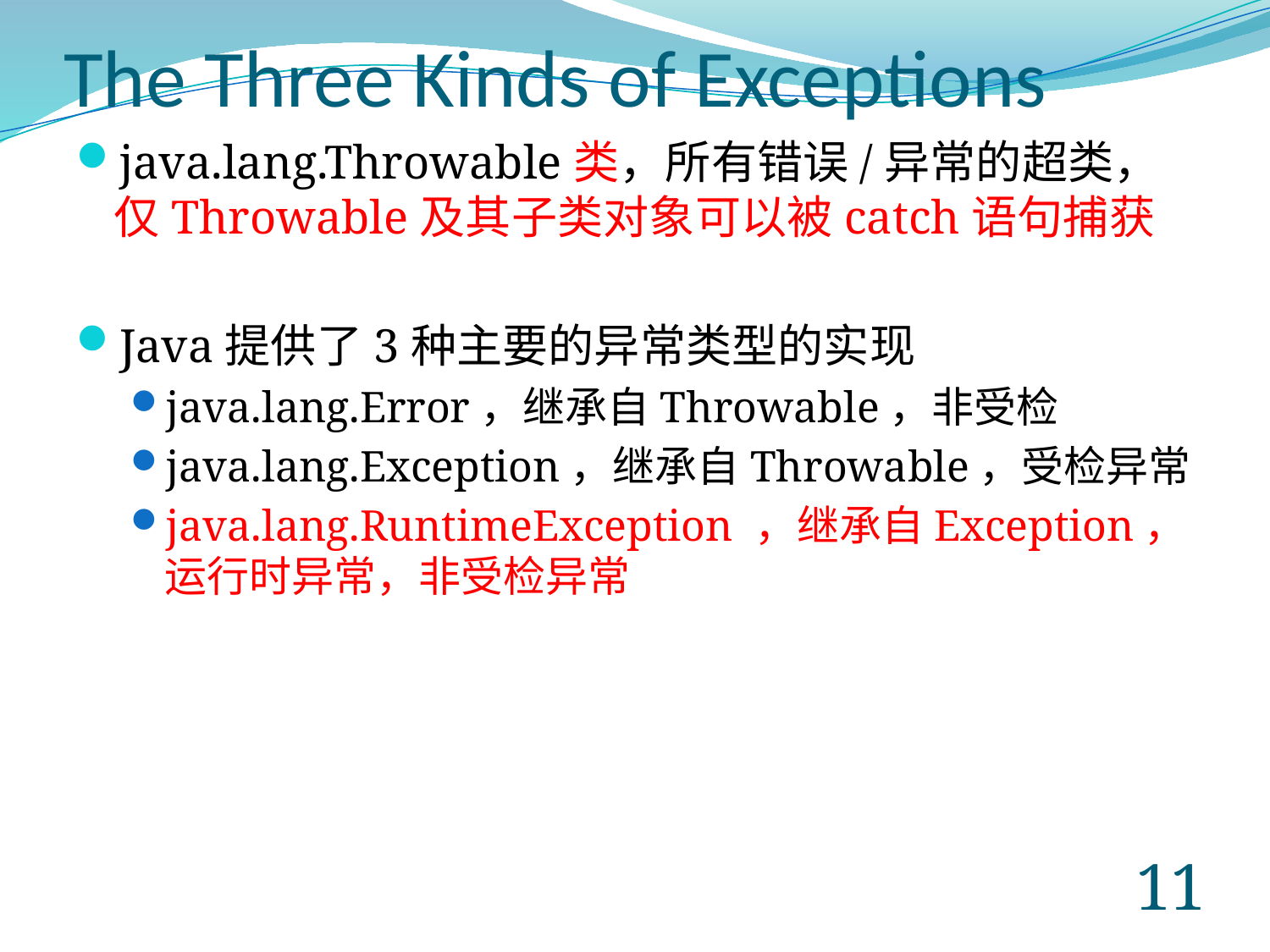

# The Three Kinds of Exceptions
java.lang.Throwable类，所有错误/异常的超类，仅Throwable及其子类对象可以被catch语句捕获

Java提供了3种主要的异常类型的实现
java.lang.Error，继承自Throwable，非受检
java.lang.Exception，继承自Throwable，受检异常
java.lang.RuntimeException ，继承自Exception，运行时异常，非受检异常

11